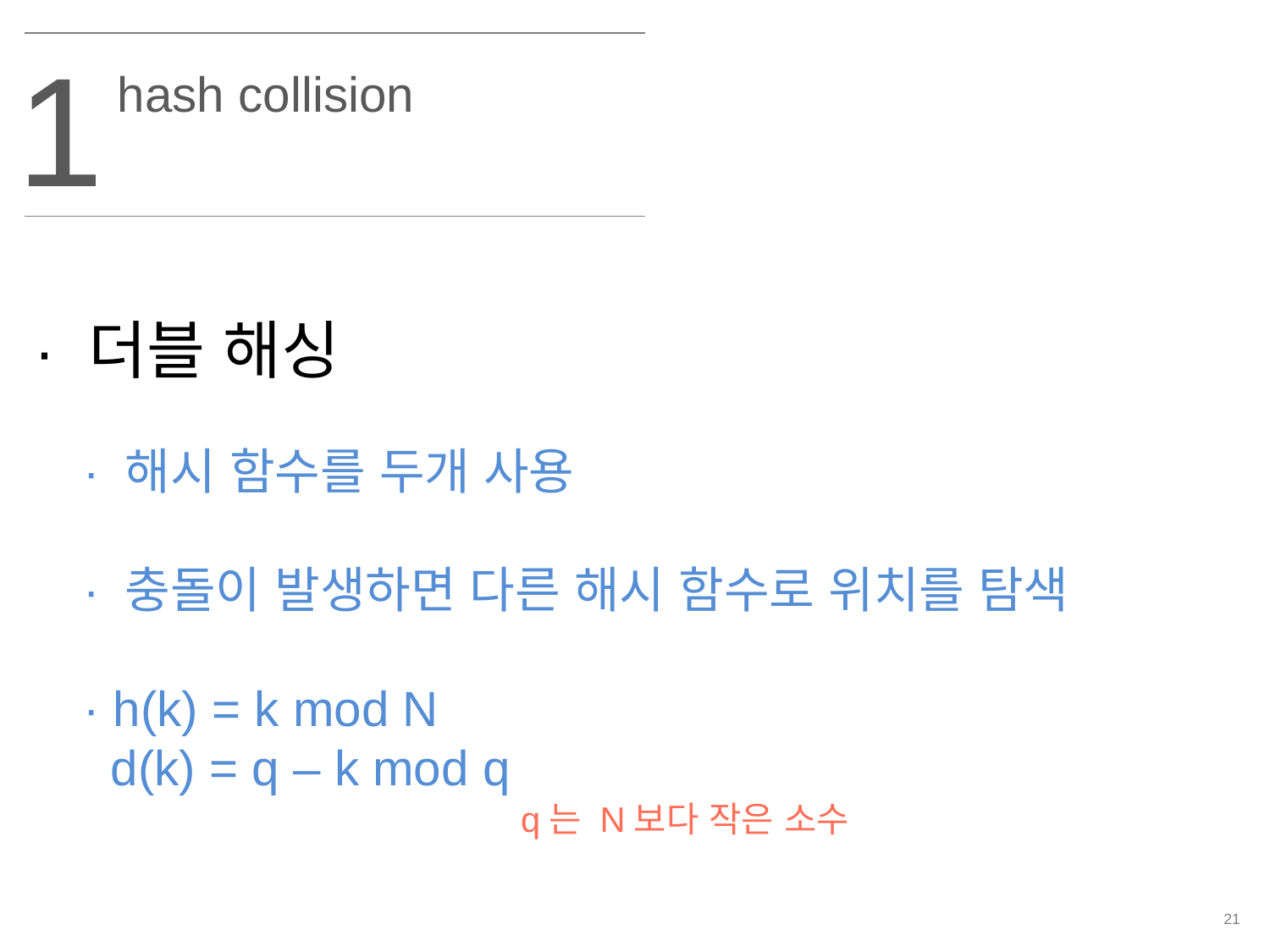

1
hash collision
· 더블 해싱
· 해시 함수를 두개 사용

· 충돌이 발생하면 다른 해시 함수로 위치를 탐색

· h(k) = k mod N
  d(k) = q – k mod q
q는 N보다 작은 소수